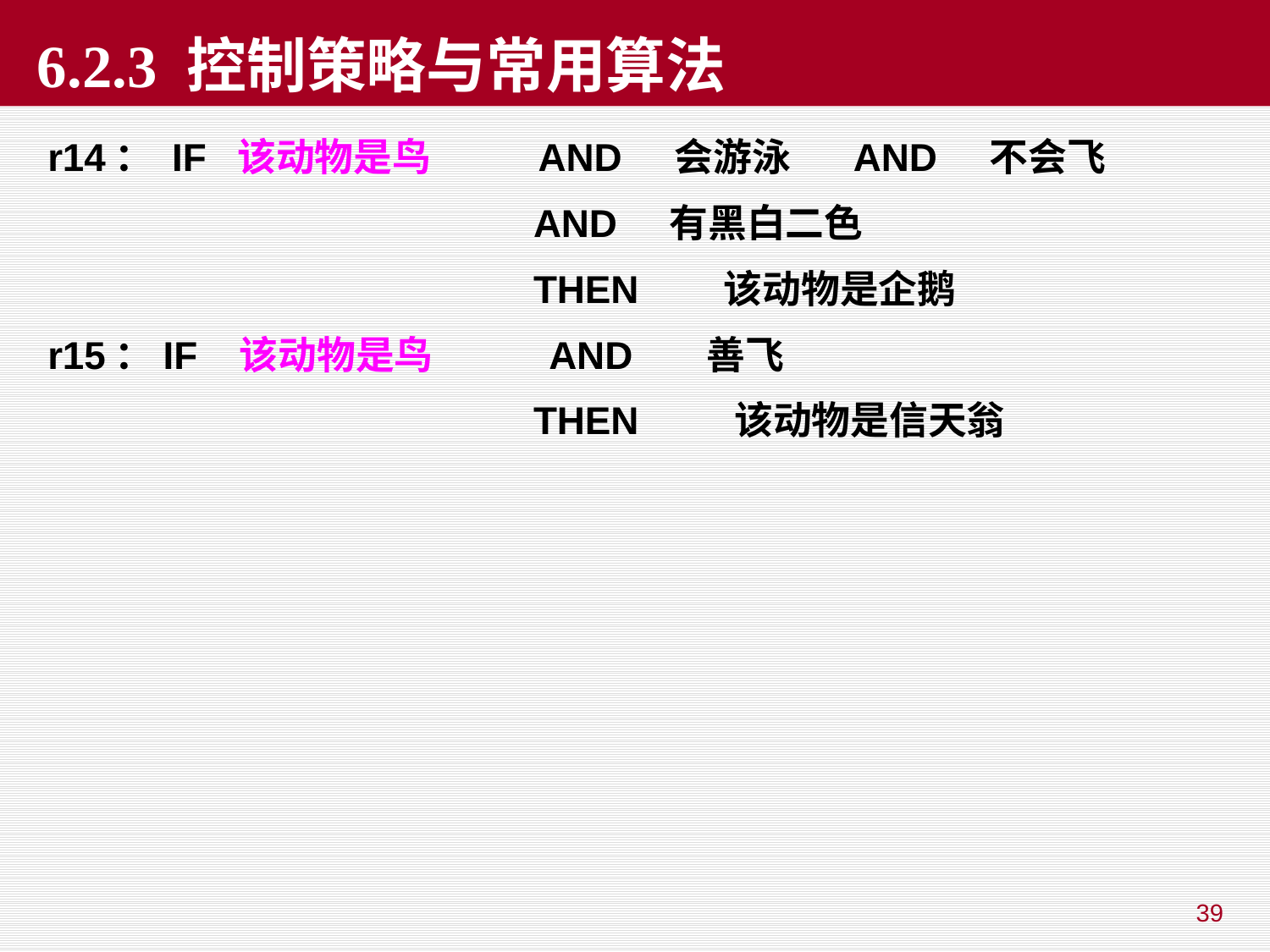

# 6.2.3 控制策略与常用算法
r14： IF  该动物是鸟           AND    会游泳      AND    不会飞
                                             AND    有黑白二色
                                             THEN       该动物是企鹅
r15：IF   该动物是鸟            AND      善飞
                                             THEN        该动物是信天翁

39